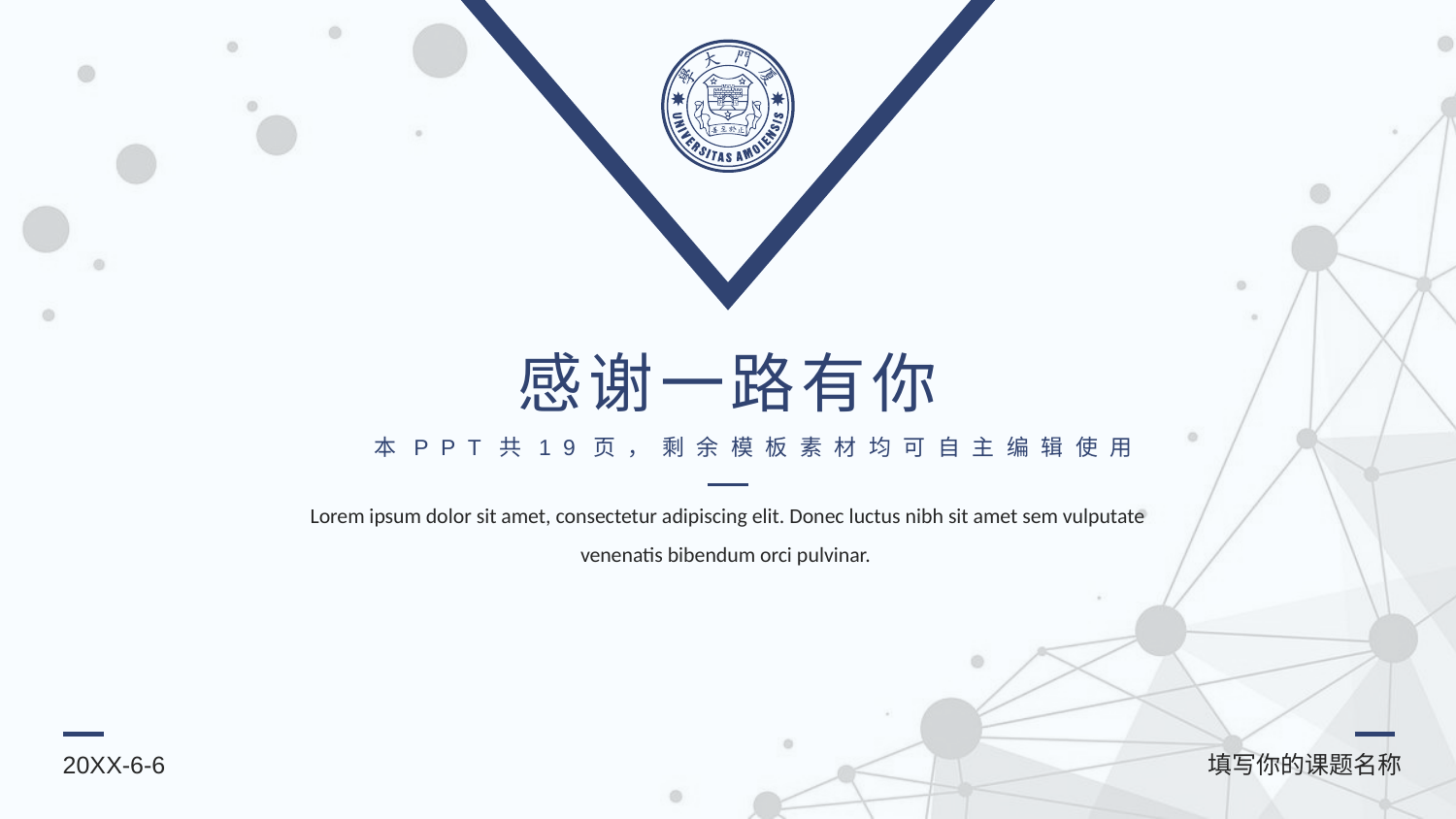

感谢一路有你
本PPT共19页，剩余模板素材均可自主编辑使用
Lorem ipsum dolor sit amet, consectetur adipiscing elit. Donec luctus nibh sit amet sem vulputate venenatis bibendum orci pulvinar.
20XX-6-6
填写你的课题名称